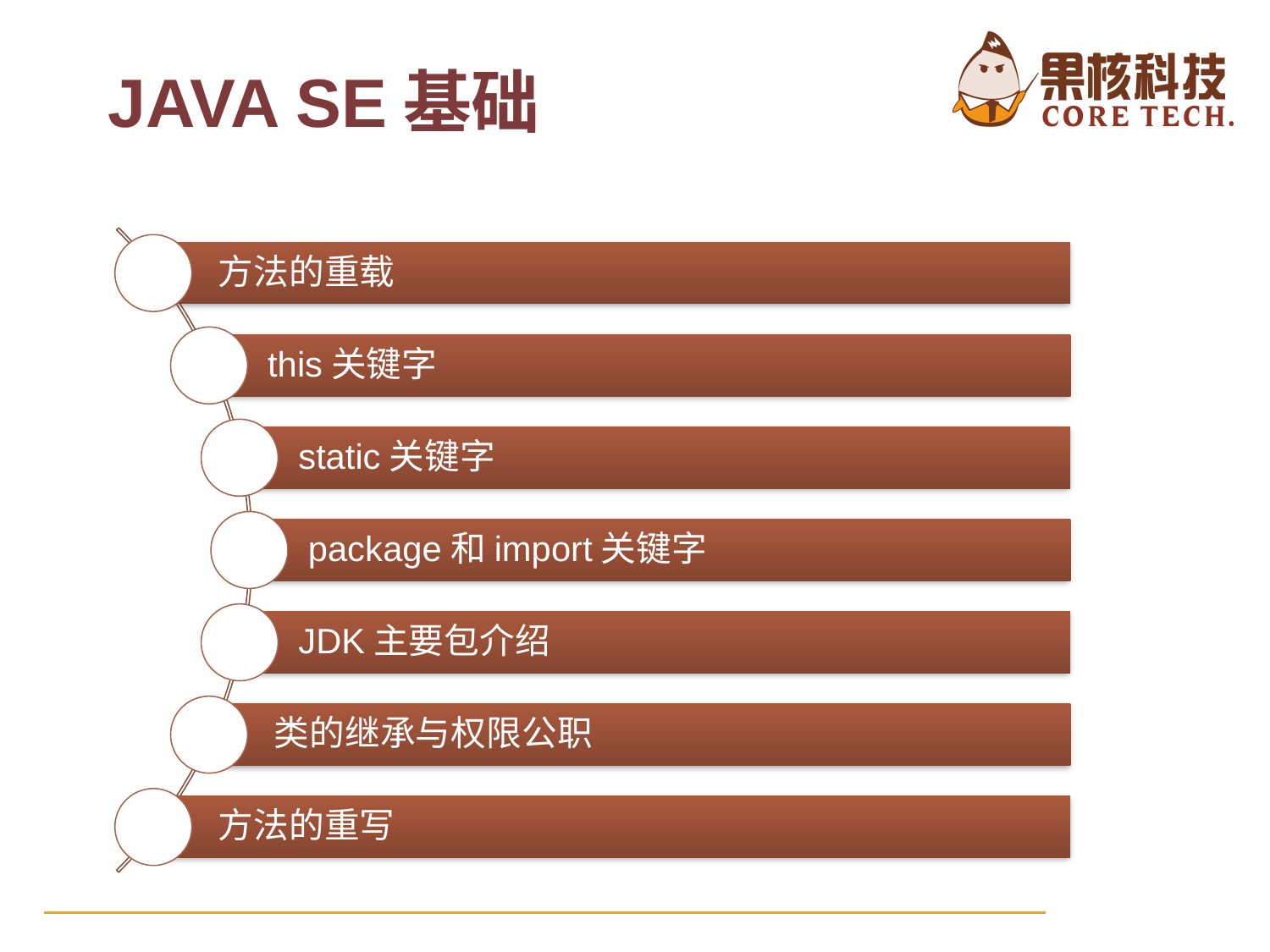

JAVA SE基础
 方法的重载
 this关键字
 static关键字
 package和import关键字
 JDK主要包介绍
 类的继承与权限公职
 方法的重写